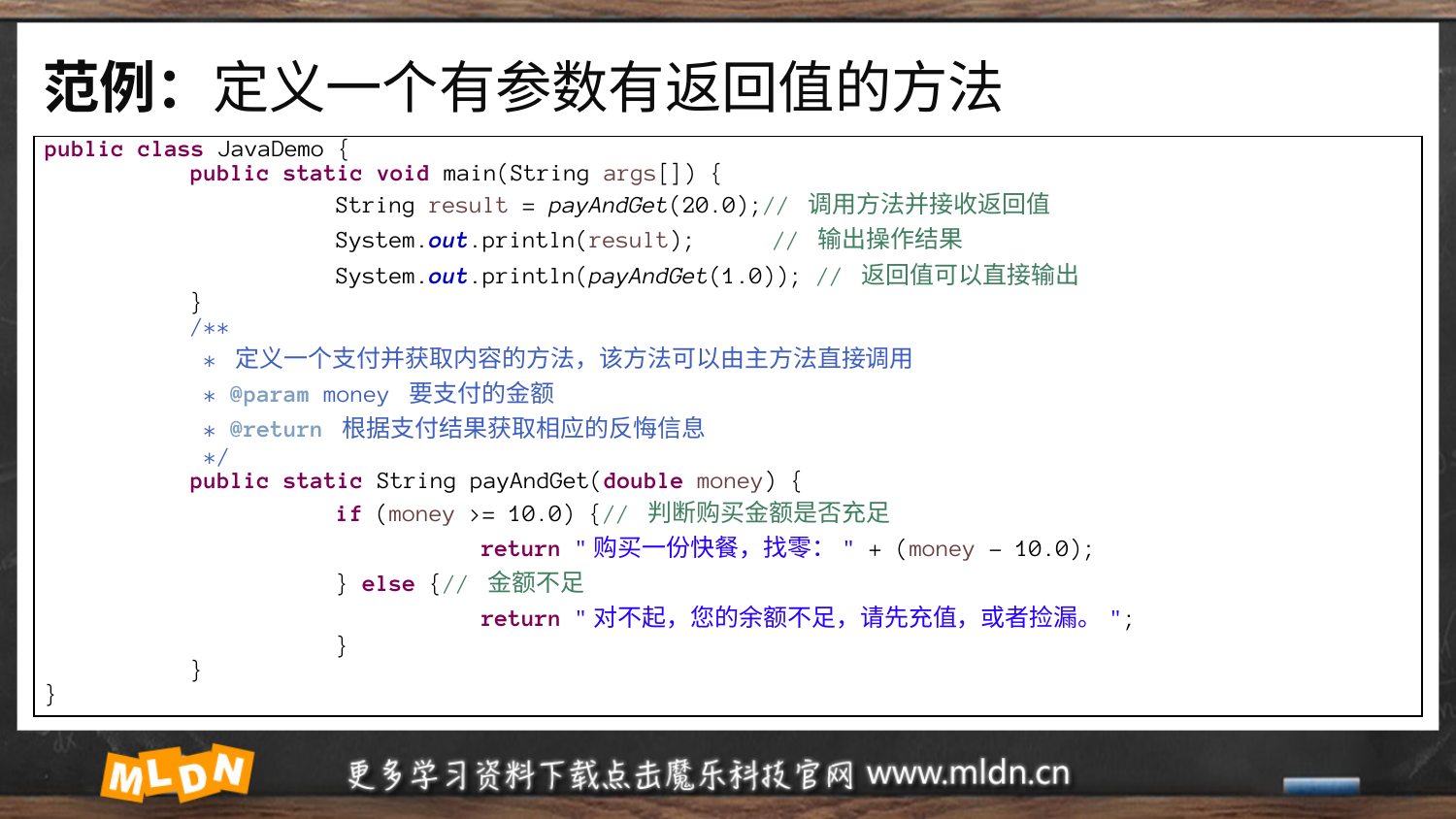

# 范例：定义一个有参数有返回值的方法
| public class JavaDemo { public static void main(String args[]) { String result = payAndGet(20.0);// 调用方法并接收返回值 System.out.println(result); // 输出操作结果 System.out.println(payAndGet(1.0)); // 返回值可以直接输出 } /\*\* \* 定义一个支付并获取内容的方法，该方法可以由主方法直接调用 \* @param money 要支付的金额 \* @return 根据支付结果获取相应的反悔信息 \*/ public static String payAndGet(double money) { if (money >= 10.0) {// 判断购买金额是否充足 return "购买一份快餐，找零：" + (money - 10.0); } else {// 金额不足 return "对不起，您的余额不足，请先充值，或者捡漏。"; } } } |
| --- |